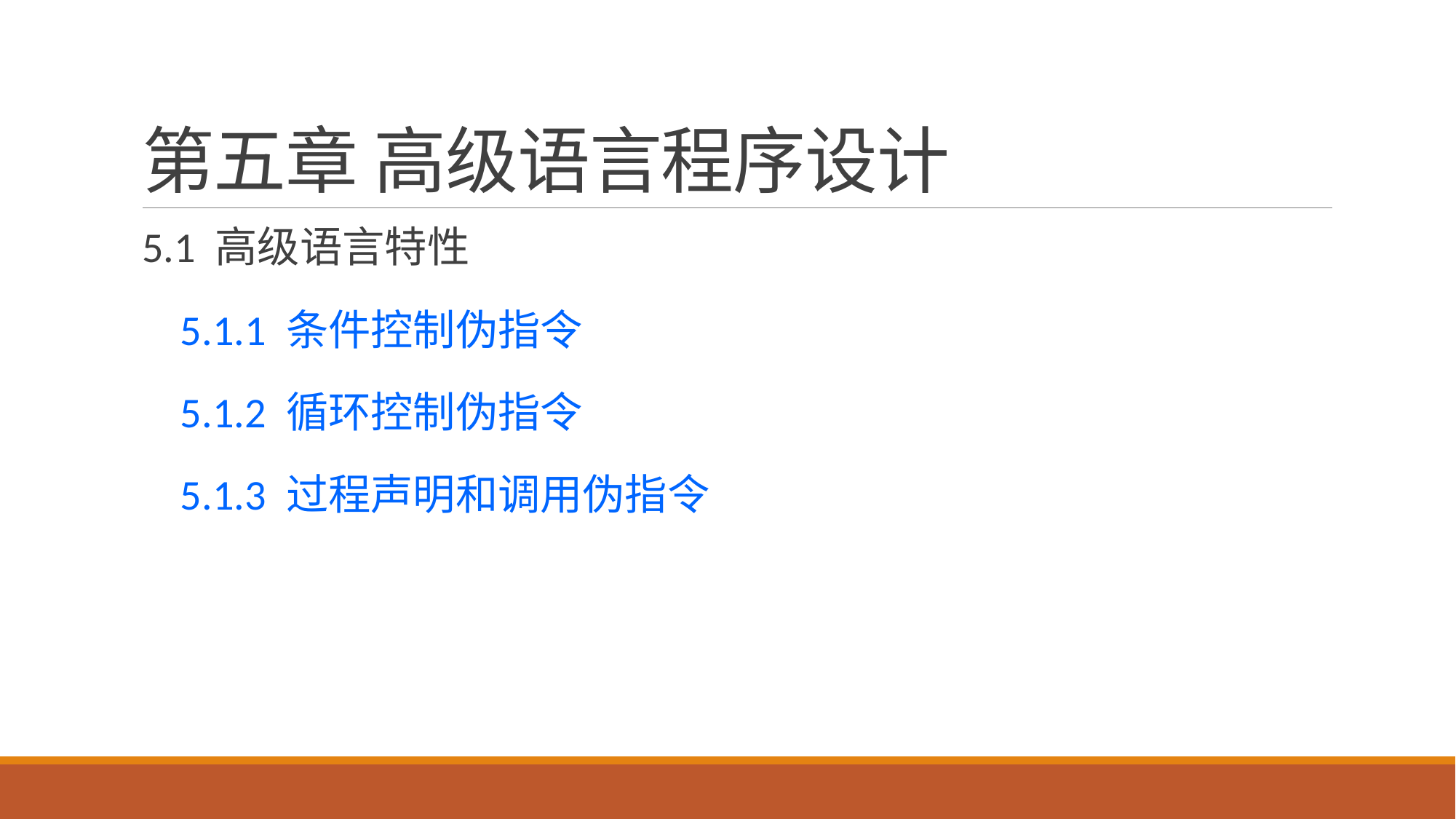

# 第五章 高级语言程序设计
5.1 高级语言特性
    5.1.1 条件控制伪指令
    5.1.2 循环控制伪指令
    5.1.3 过程声明和调用伪指令